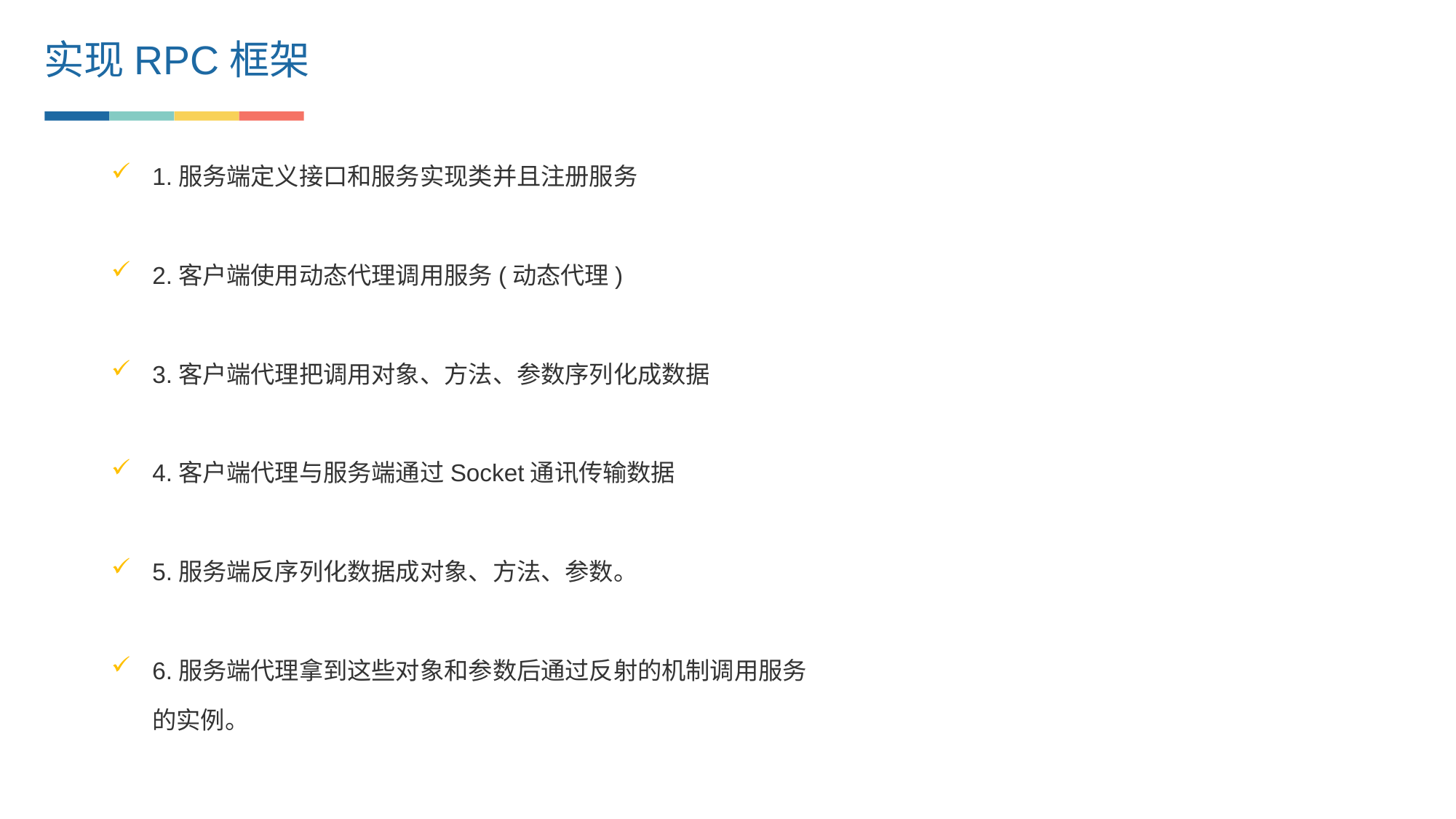

实现RPC框架

1.服务端定义接口和服务实现类并且注册服务

2.客户端使用动态代理调用服务(动态代理)

3.客户端代理把调用对象、方法、参数序列化成数据

4.客户端代理与服务端通过Socket通讯传输数据

5.服务端反序列化数据成对象、方法、参数。

6.服务端代理拿到这些对象和参数后通过反射的机制调用服务的实例。